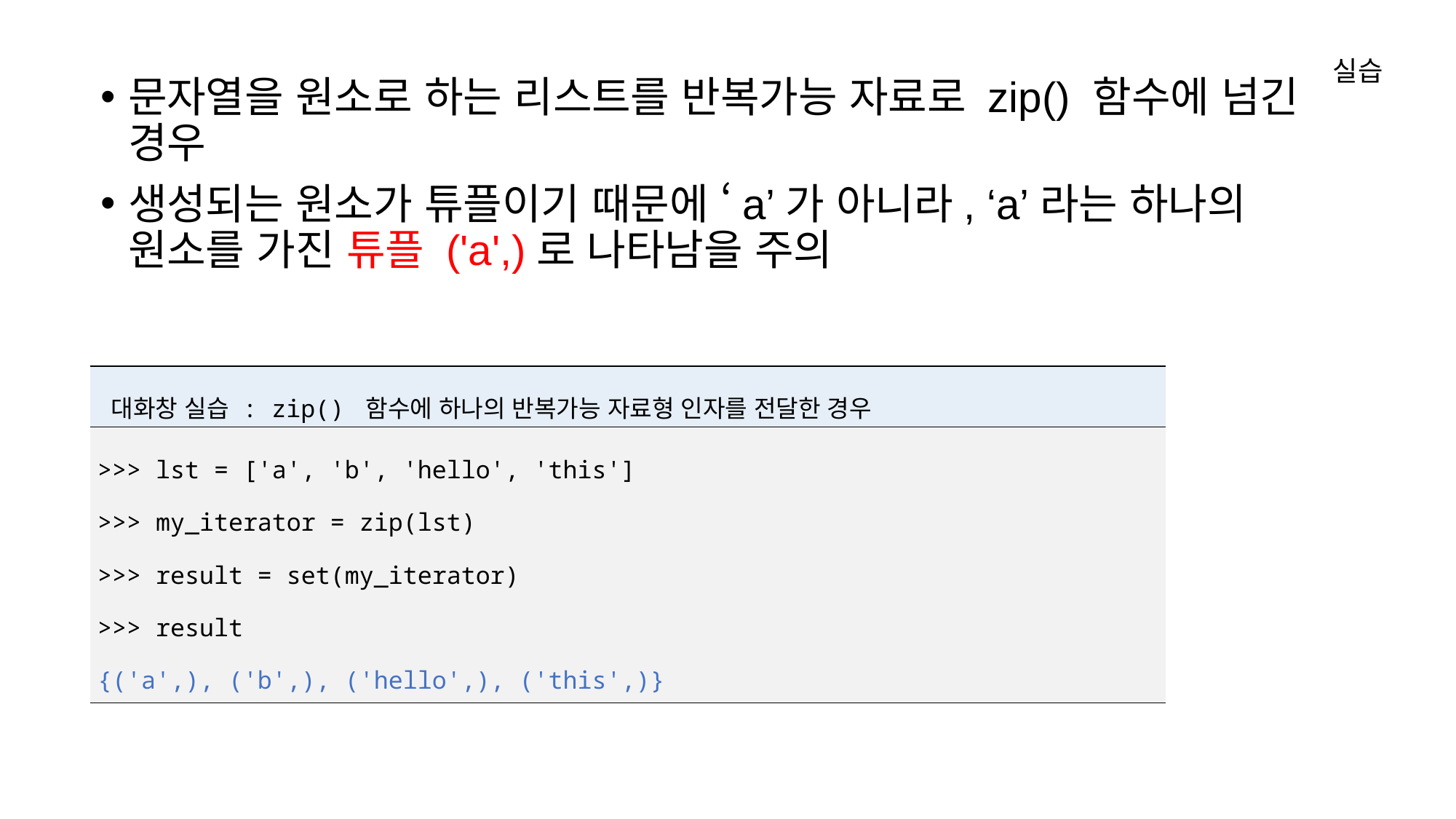

실습
문자열을 원소로 하는 리스트를 반복가능 자료로 zip() 함수에 넘긴 경우
생성되는 원소가 튜플이기 때문에 ‘a’가 아니라, ‘a’라는 하나의 원소를 가진 튜플 ('a',)로 나타남을 주의

| 대화창 실습 : zip() 함수에 하나의 반복가능 자료형 인자를 전달한 경우 |
| --- |
| >>> lst = ['a', 'b', 'hello', 'this'] >>> my\_iterator = zip(lst) >>> result = set(my\_iterator) >>> result {('a',), ('b',), ('hello',), ('this',)} |